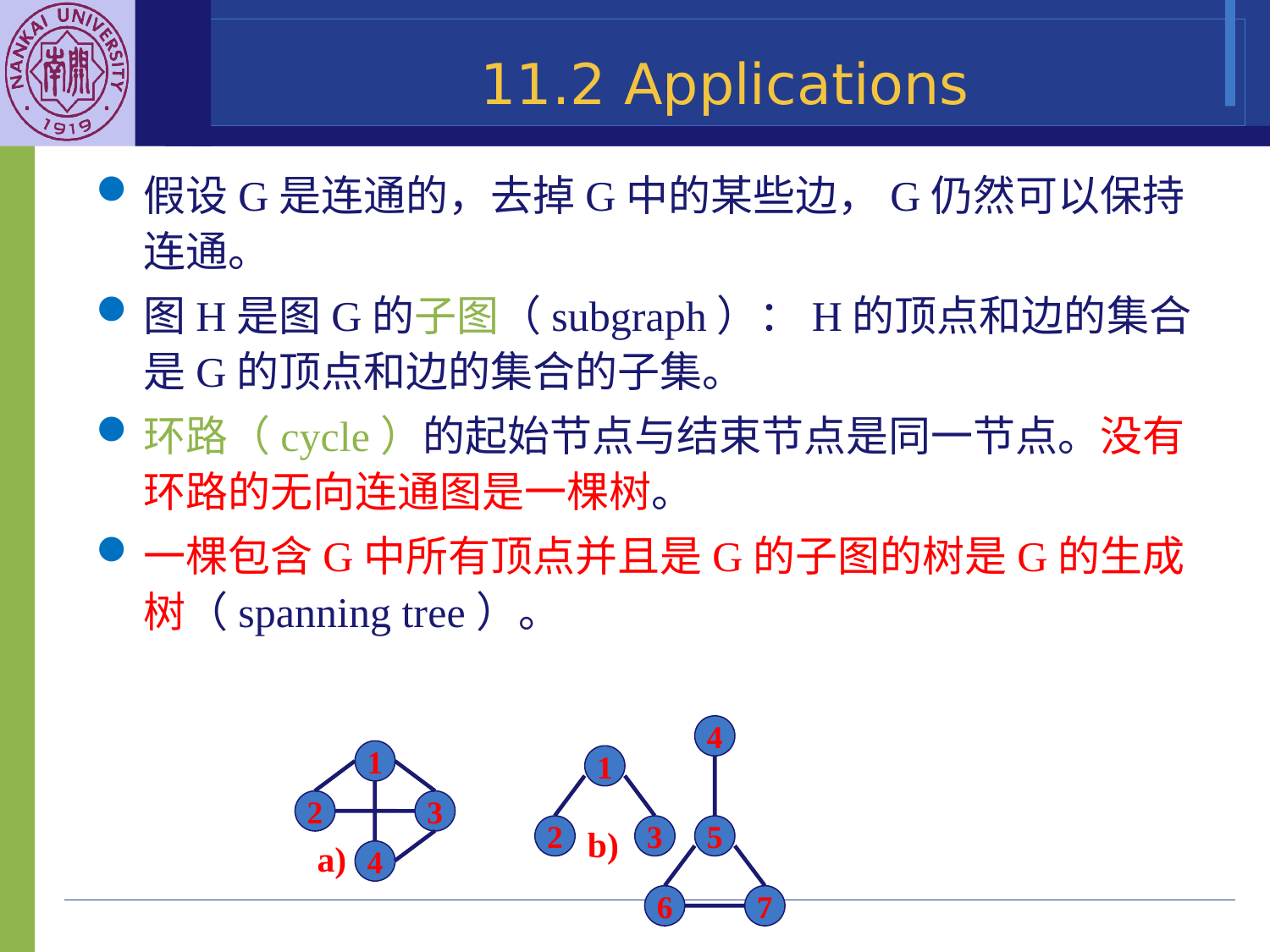

11.2 Applications
假设G是连通的，去掉G中的某些边，G仍然可以保持连通。
图H是图G的子图（subgraph）：H的顶点和边的集合是G的顶点和边的集合的子集。
环路（cycle）的起始节点与结束节点是同一节点。没有环路的无向连通图是一棵树。
一棵包含G中所有顶点并且是G的子图的树是G的生成树（spanning tree）。
4
1
1

2
3

2
b)
3
5
a)

4

6
7
11